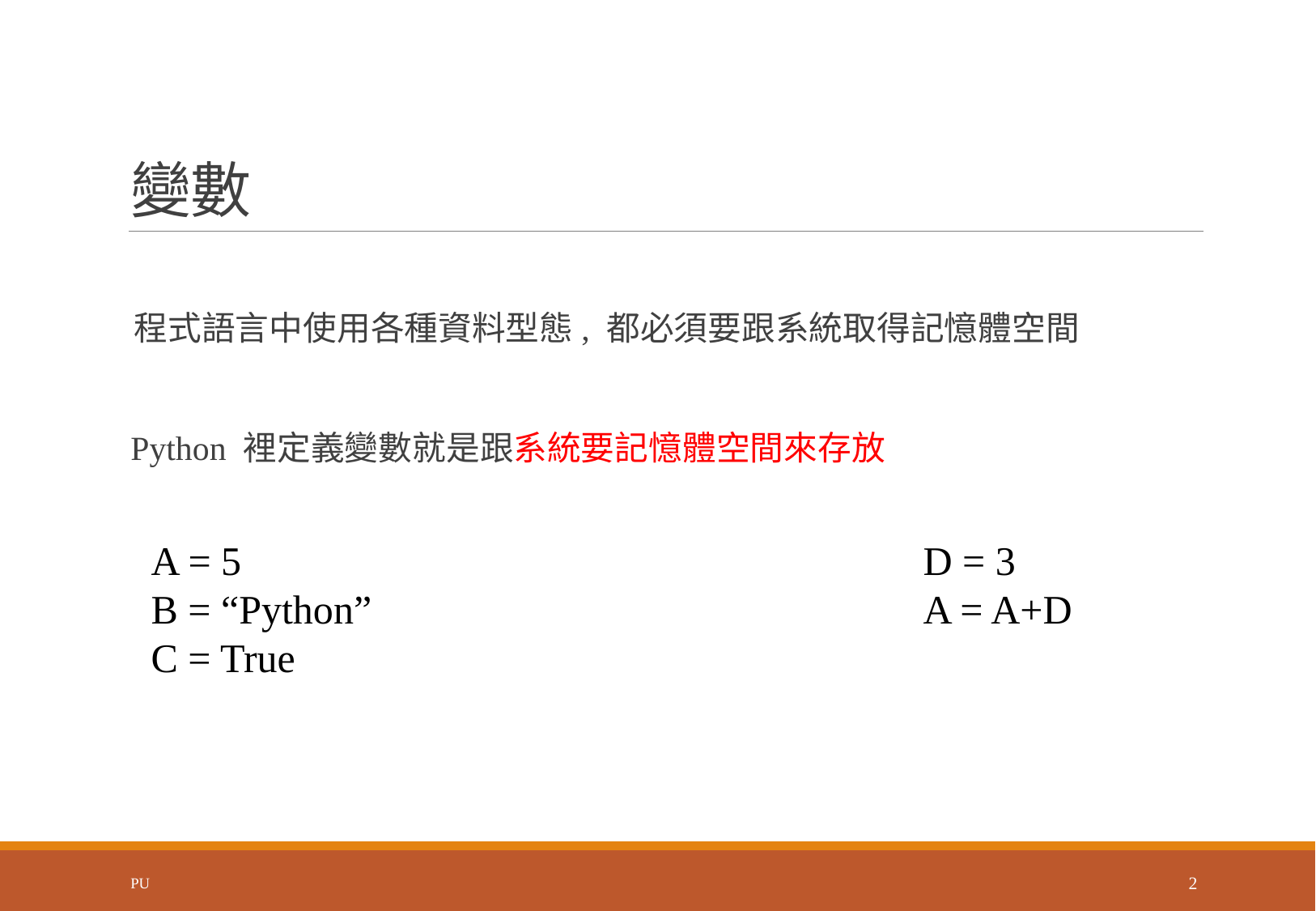

# 變數

 程式語言中使用各種資料型態, 都必須要跟系統取得記憶體空間

Python 裡定義變數就是跟系統要記憶體空間來存放
A = 5
B = “Python”
C = True
D = 3
A = A+D
PU
2